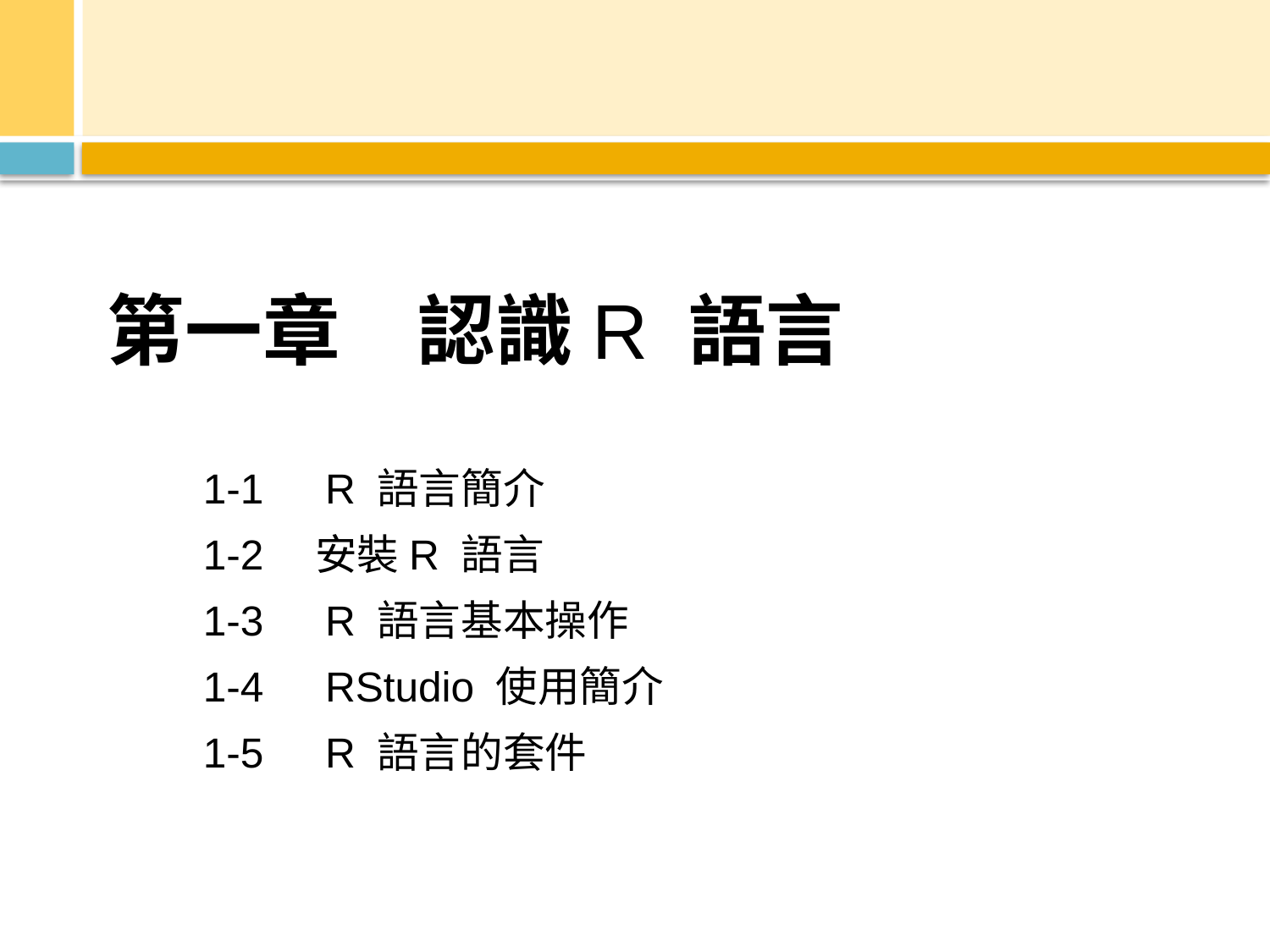

# 第一章　認識R 語言
1-1　R 語言簡介
1-2　安裝R 語言
1-3　R 語言基本操作
1-4　RStudio 使用簡介
1-5　R 語言的套件